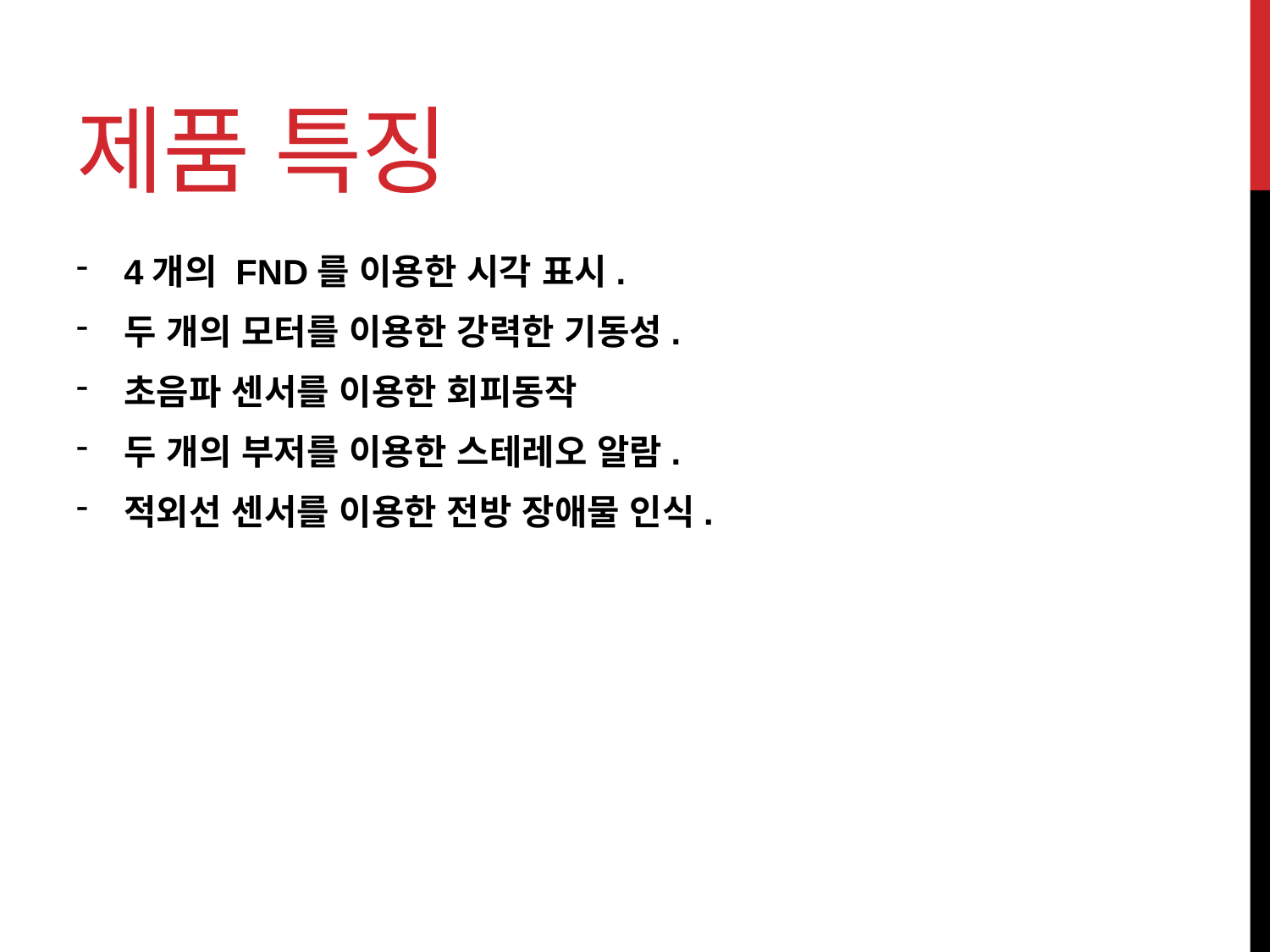

# 제품 특징
4개의 FND를 이용한 시각 표시.
두 개의 모터를 이용한 강력한 기동성.
초음파 센서를 이용한 회피동작
두 개의 부저를 이용한 스테레오 알람.
적외선 센서를 이용한 전방 장애물 인식.